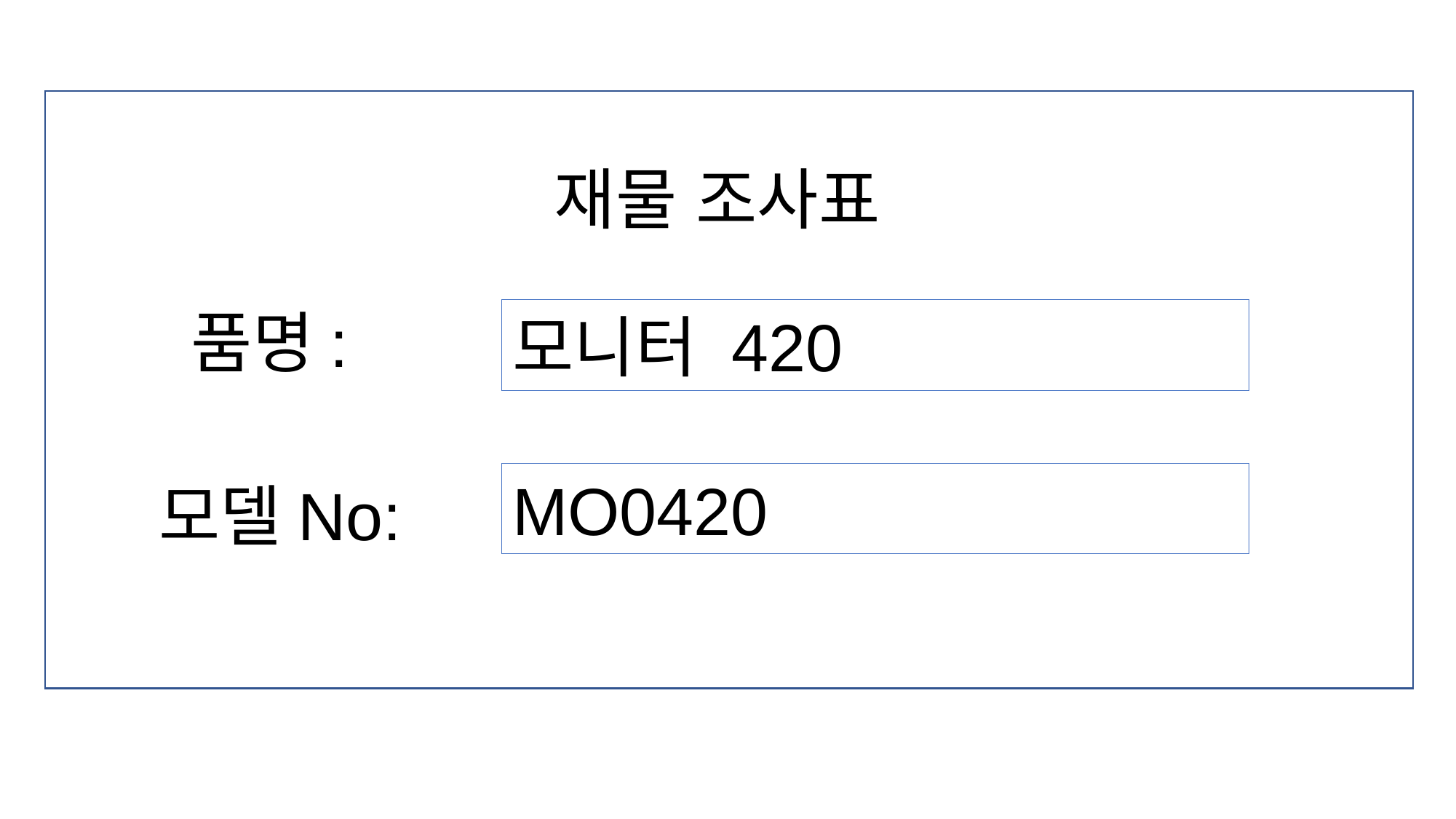

재물 조사표
품명:
모니터 420
MO0420
모델No: